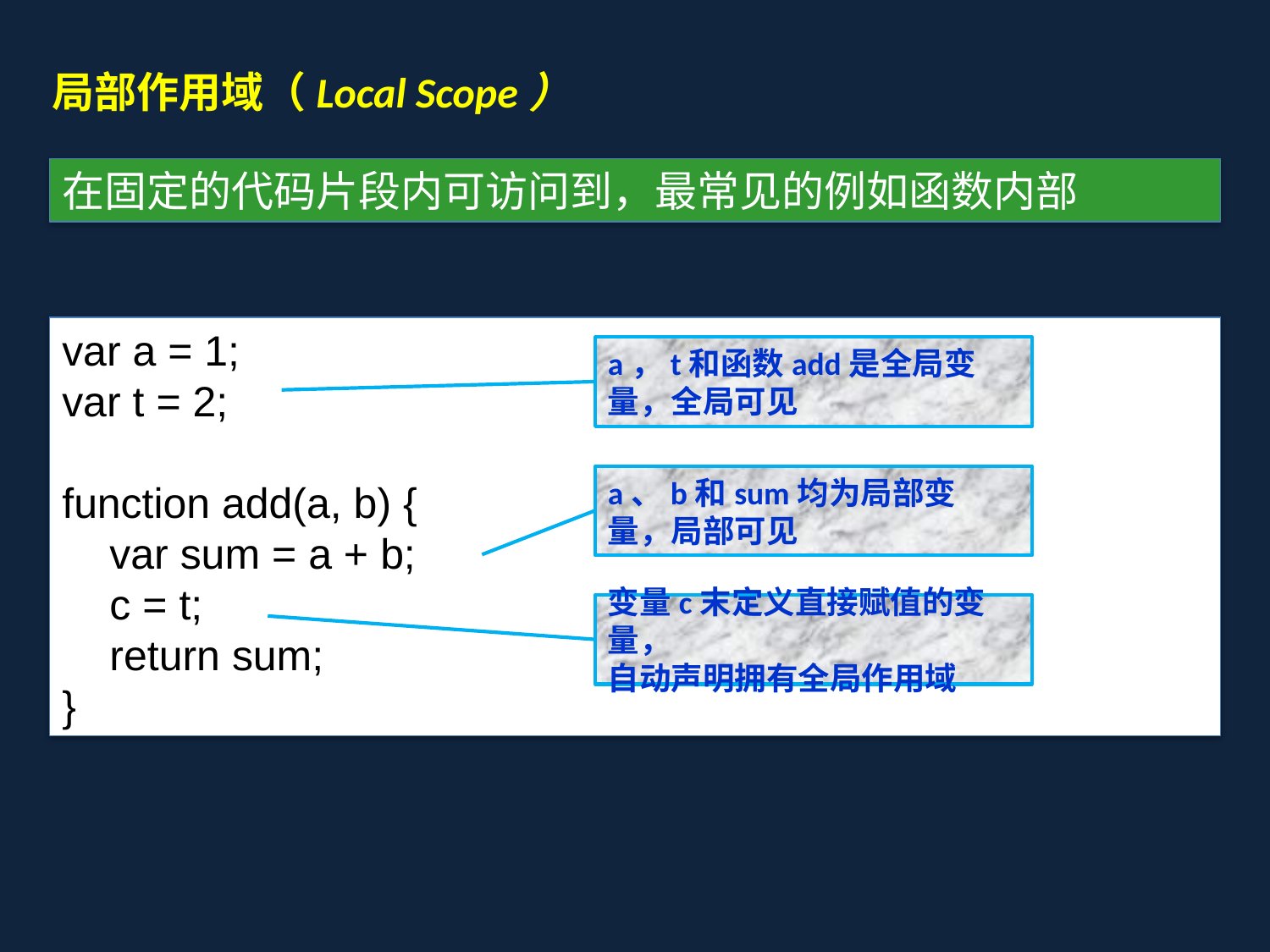

局部作用域（Local Scope）
在固定的代码片段内可访问到，最常见的例如函数内部
var a = 1;
var t = 2;

function add(a, b) {
    var sum = a + b;
    c = t;
    return sum;
}
a，t和函数add是全局变量，全局可见
a、b和sum均为局部变量，局部可见
变量c末定义直接赋值的变量，
自动声明拥有全局作用域